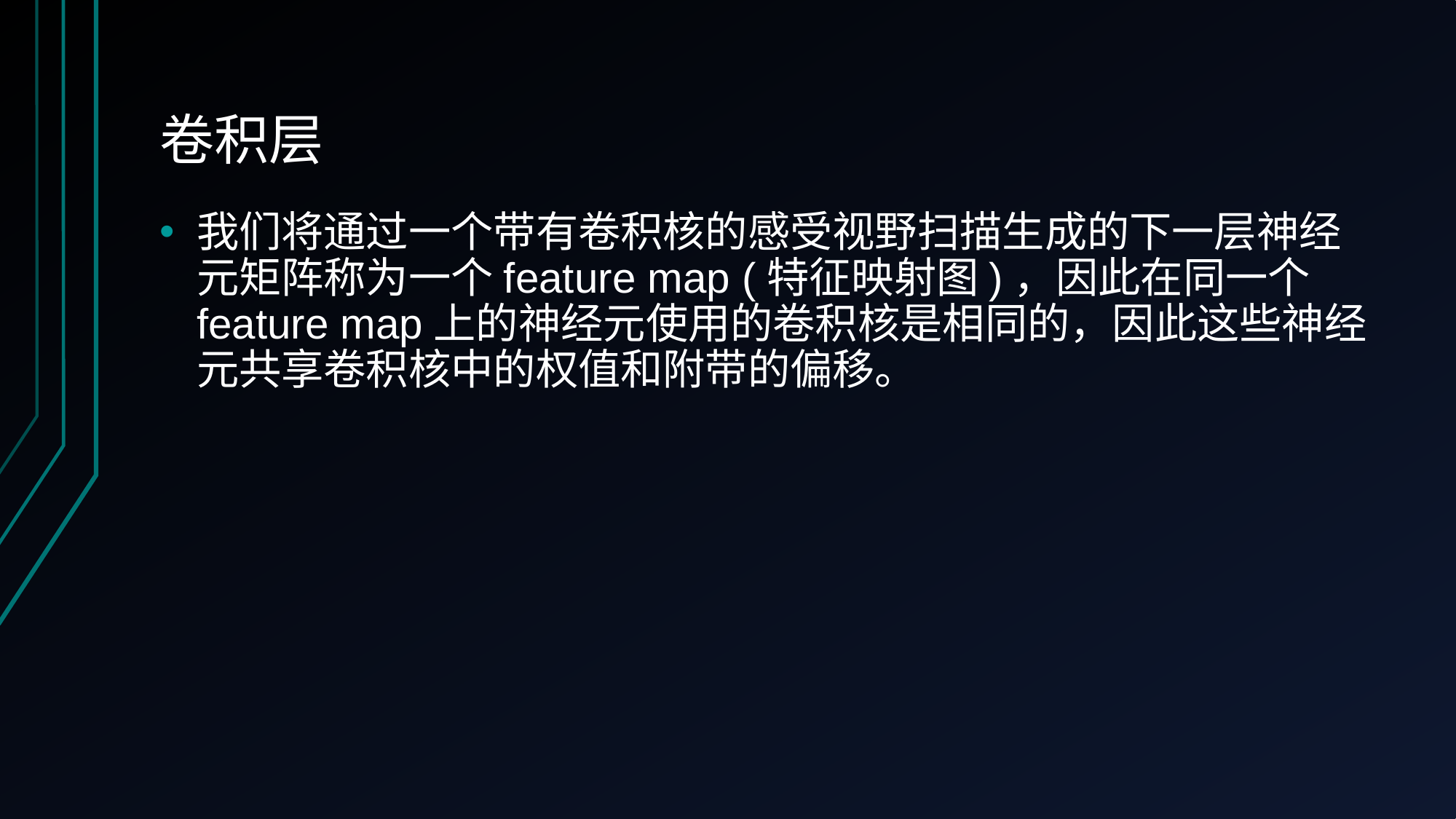

# 卷积层
我们将通过一个带有卷积核的感受视野扫描生成的下一层神经元矩阵称为一个feature map (特征映射图)，因此在同一个feature map上的神经元使用的卷积核是相同的，因此这些神经元共享卷积核中的权值和附带的偏移。